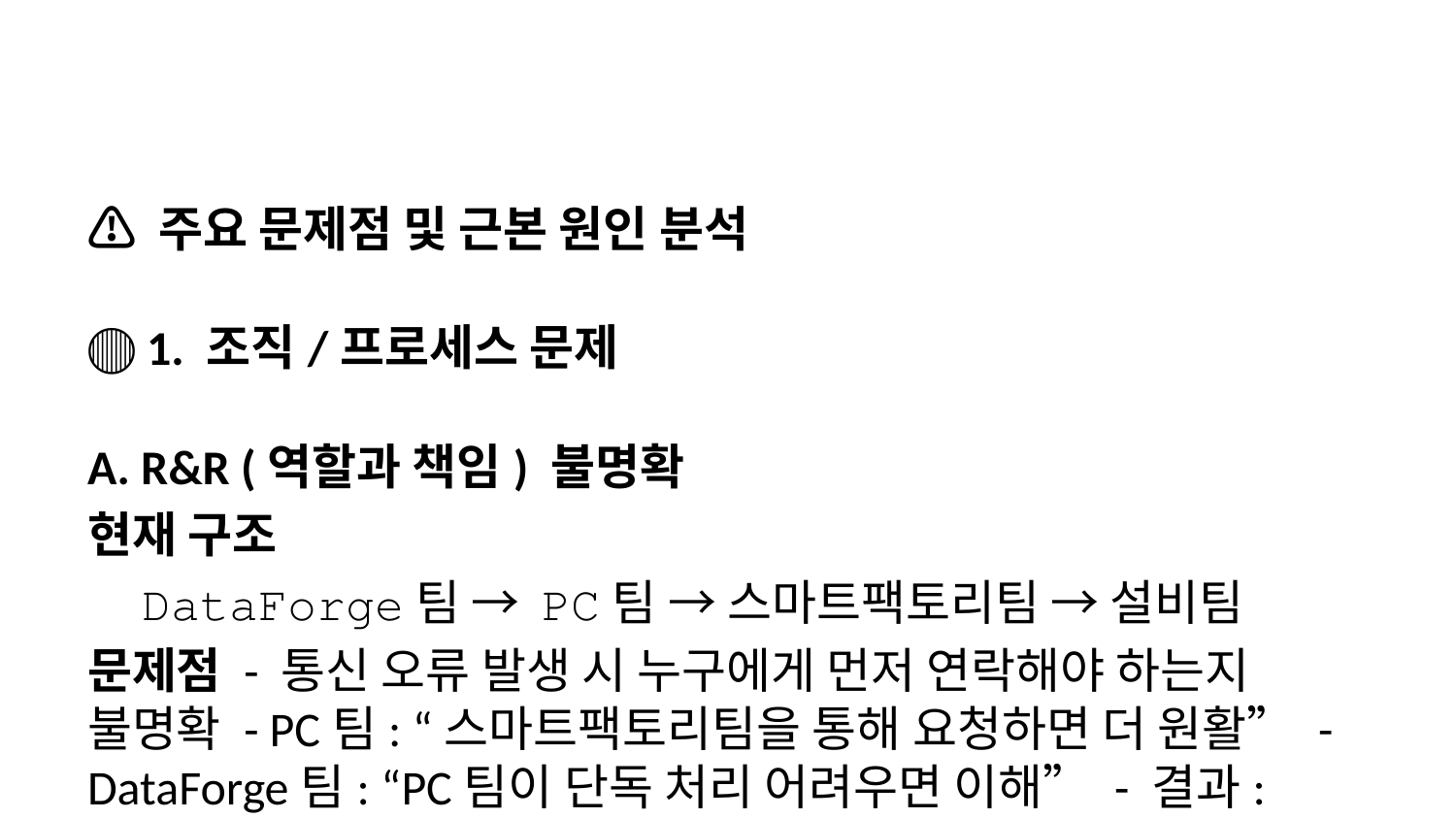

⚠️ 주요 문제점 및 근본 원인 분석
🔴 1. 조직/프로세스 문제
A. R&R (역할과 책임) 불명확
현재 구조
DataForge팀 → PC팀 → 스마트팩토리팀 → 설비팀
문제점 - 통신 오류 발생 시 누구에게 먼저 연락해야 하는지 불명확 - PC팀: “스마트팩토리팀을 통해 요청하면 더 원활” - DataForge팀: “PC팀이 단독 처리 어려우면 이해” - 결과: 의사소통 비효율, 대응 지연, 책임 전가
증거 사례 - 2025-03-26: 유병재 “스마트팩토리팀을 통해 요청하시면 근무위치도 동일하여 원활” - 2025-03-27: 변중환 “저희가 통신 오류를 전달하는 과정에서 스마트팩토리에 직접 이야기해야할지, PC팀에 먼저 이야기해야할지 판단이 안 서는 것들이 많습니다” - 2025-05-09: 공강 “현업에 요청하였으나 아무런 연락이 없습니다”